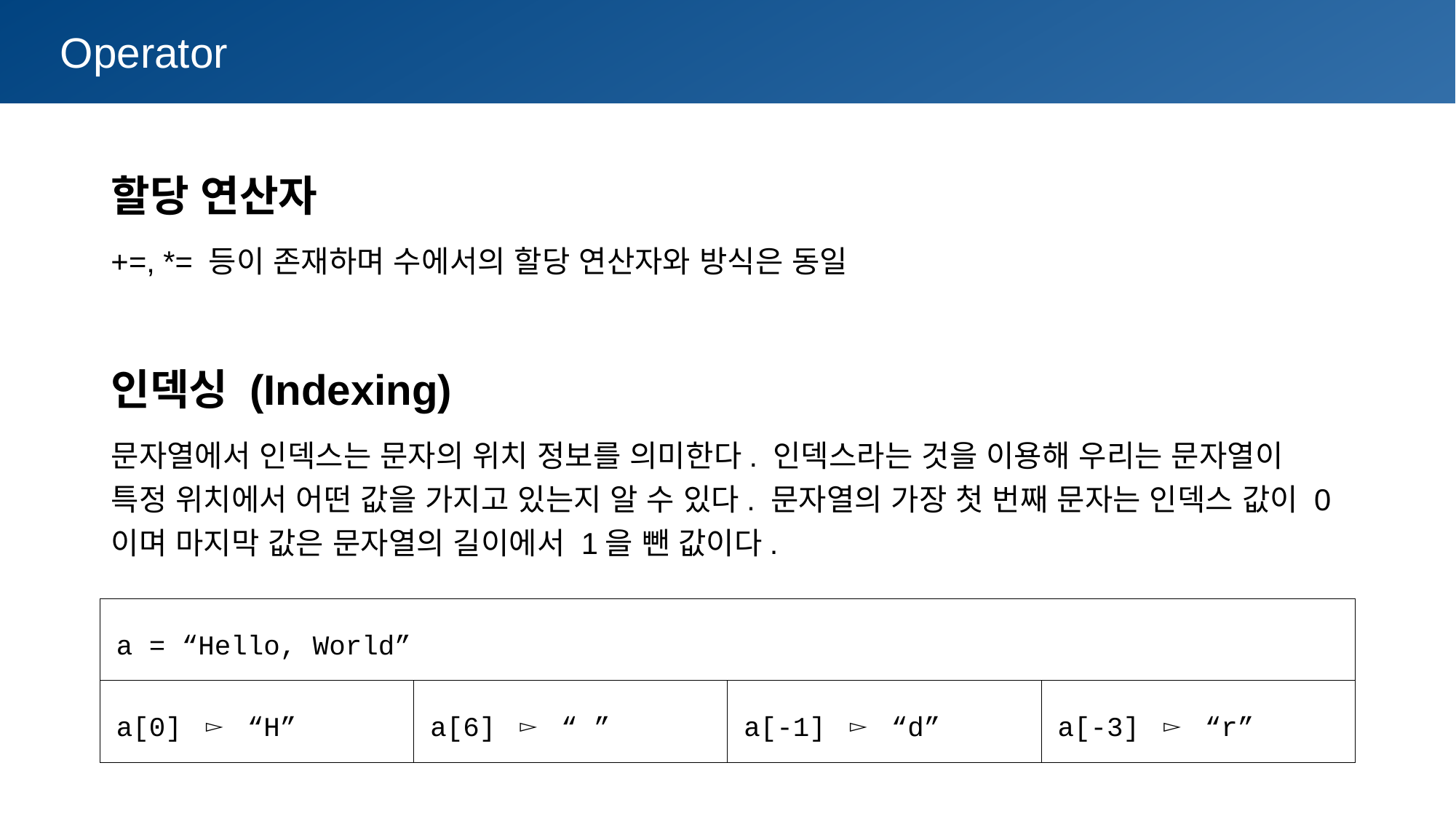

Operator
할당 연산자
+=, *= 등이 존재하며 수에서의 할당 연산자와 방식은 동일

인덱싱 (Indexing)
문자열에서 인덱스는 문자의 위치 정보를 의미한다. 인덱스라는 것을 이용해 우리는 문자열이 특정 위치에서 어떤 값을 가지고 있는지 알 수 있다. 문자열의 가장 첫 번째 문자는 인덱스 값이 0이며 마지막 값은 문자열의 길이에서 1을 뺀 값이다.

| a = “Hello, World” |  |  |  |
| --- | --- | --- | --- |
| a[0] ▻ “H” | a[6] ▻ “ ” | a[-1] ▻ “d” | a[-3] ▻ “r” |